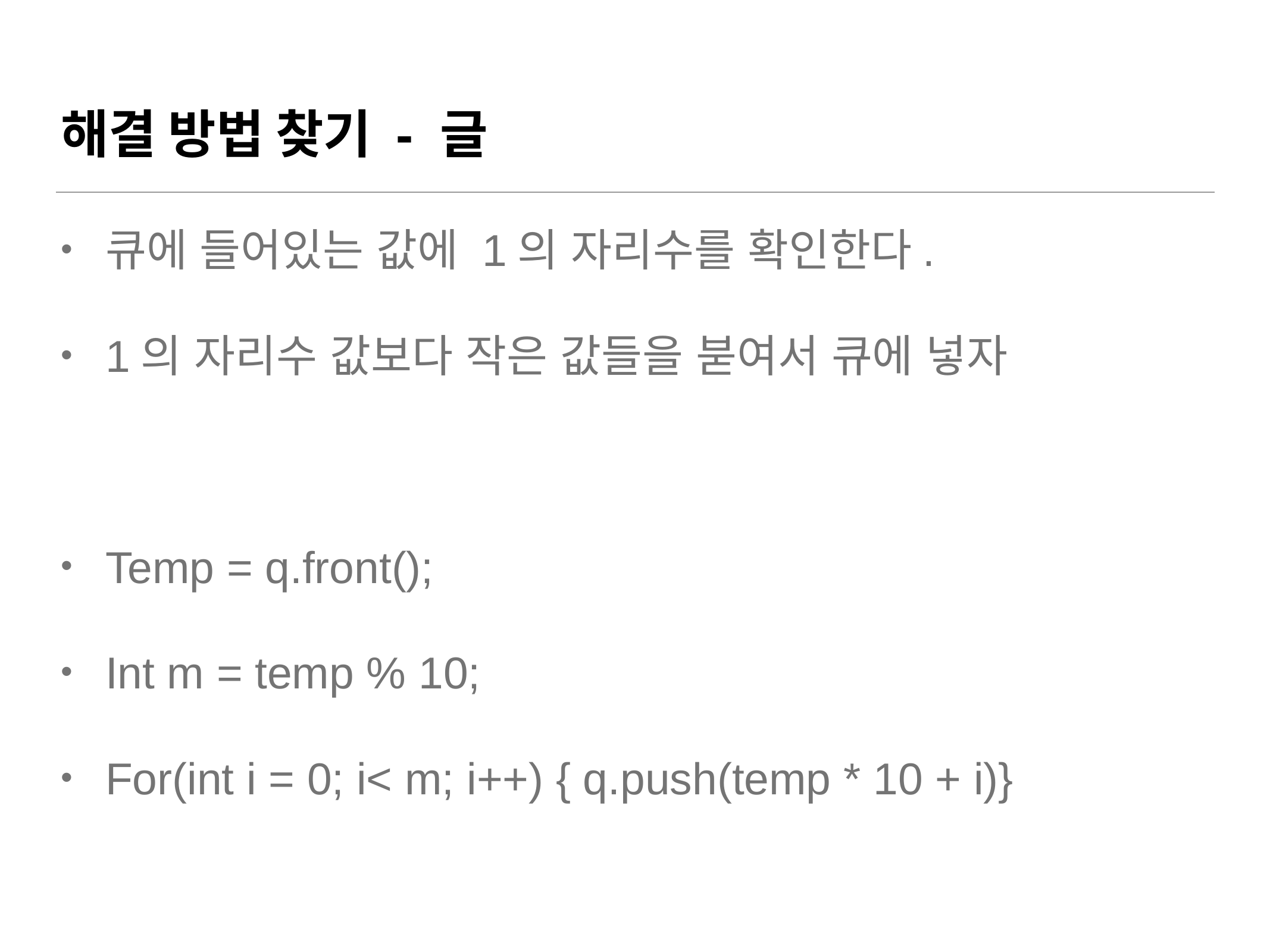

# 해결 방법 찾기 - 글
큐에 들어있는 값에 1의 자리수를 확인한다.
1의 자리수 값보다 작은 값들을 붇여서 큐에 넣자

Temp = q.front();
Int m = temp % 10;
For(int i = 0; i< m; i++) { q.push(temp * 10 + i)}